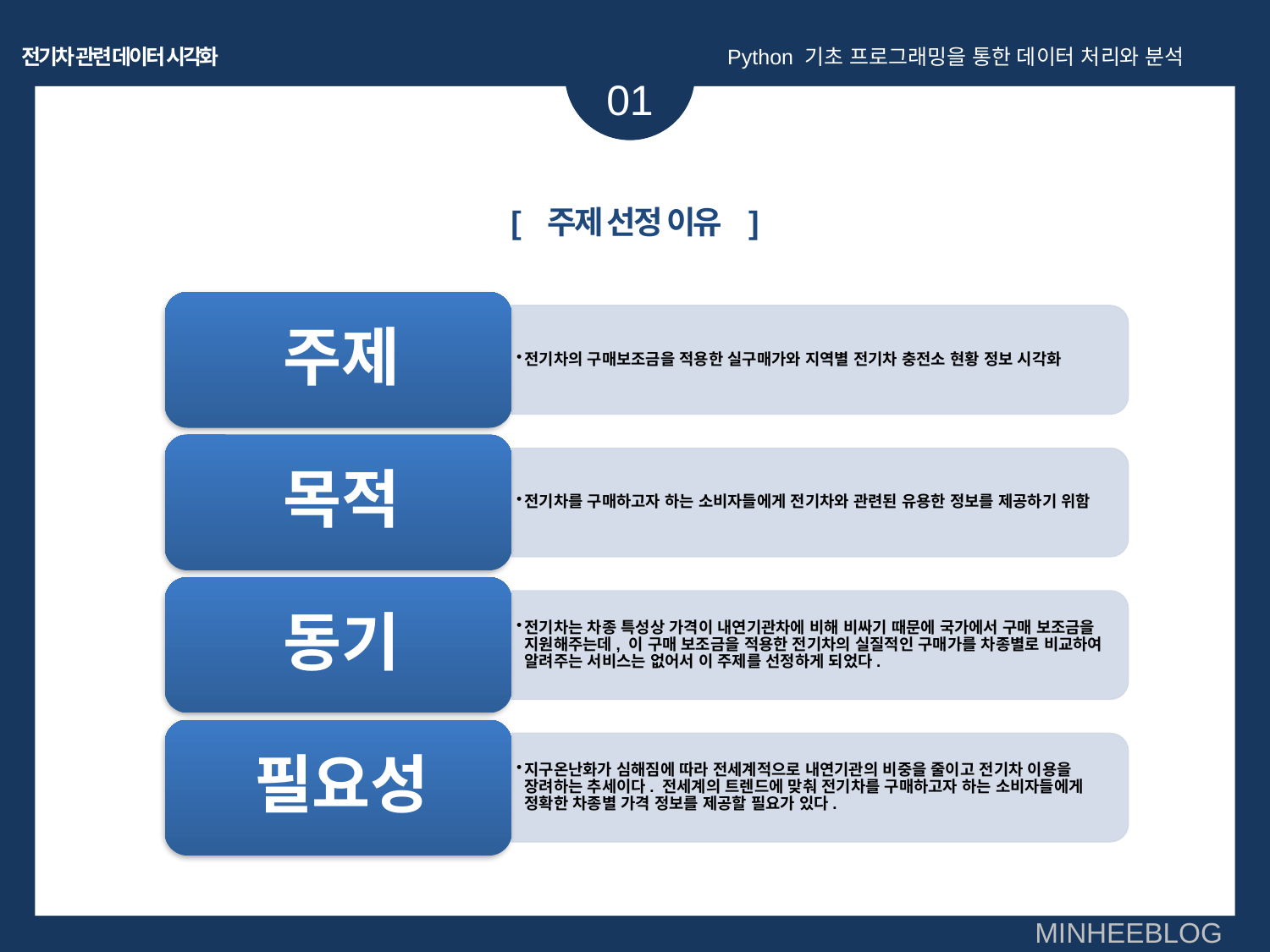

전기차 관련 데이터 시각화
Python 기초 프로그래밍을 통한 데이터 처리와 분석
01

[   주제 선정 이유   ]
전기차의 구매보조금을 적용한 실구매가와 지역별 전기차 충전소 현황 정보 시각화
주제
전기차를 구매하고자 하는 소비자들에게 전기차와 관련된 유용한 정보를 제공하기 위함
목적
전기차는 차종 특성상 가격이 내연기관차에 비해 비싸기 때문에 국가에서 구매 보조금을 지원해주는데, 이 구매 보조금을 적용한 전기차의 실질적인 구매가를 차종별로 비교하여 알려주는 서비스는 없어서 이 주제를 선정하게 되었다.
동기
지구온난화가 심해짐에 따라 전세계적으로 내연기관의 비중을 줄이고 전기차 이용을 장려하는 추세이다. 전세계의 트렌드에 맞춰 전기차를 구매하고자 하는 소비자들에게 정확한 차종별 가격 정보를 제공할 필요가 있다.
필요성

MINHEEBLOG